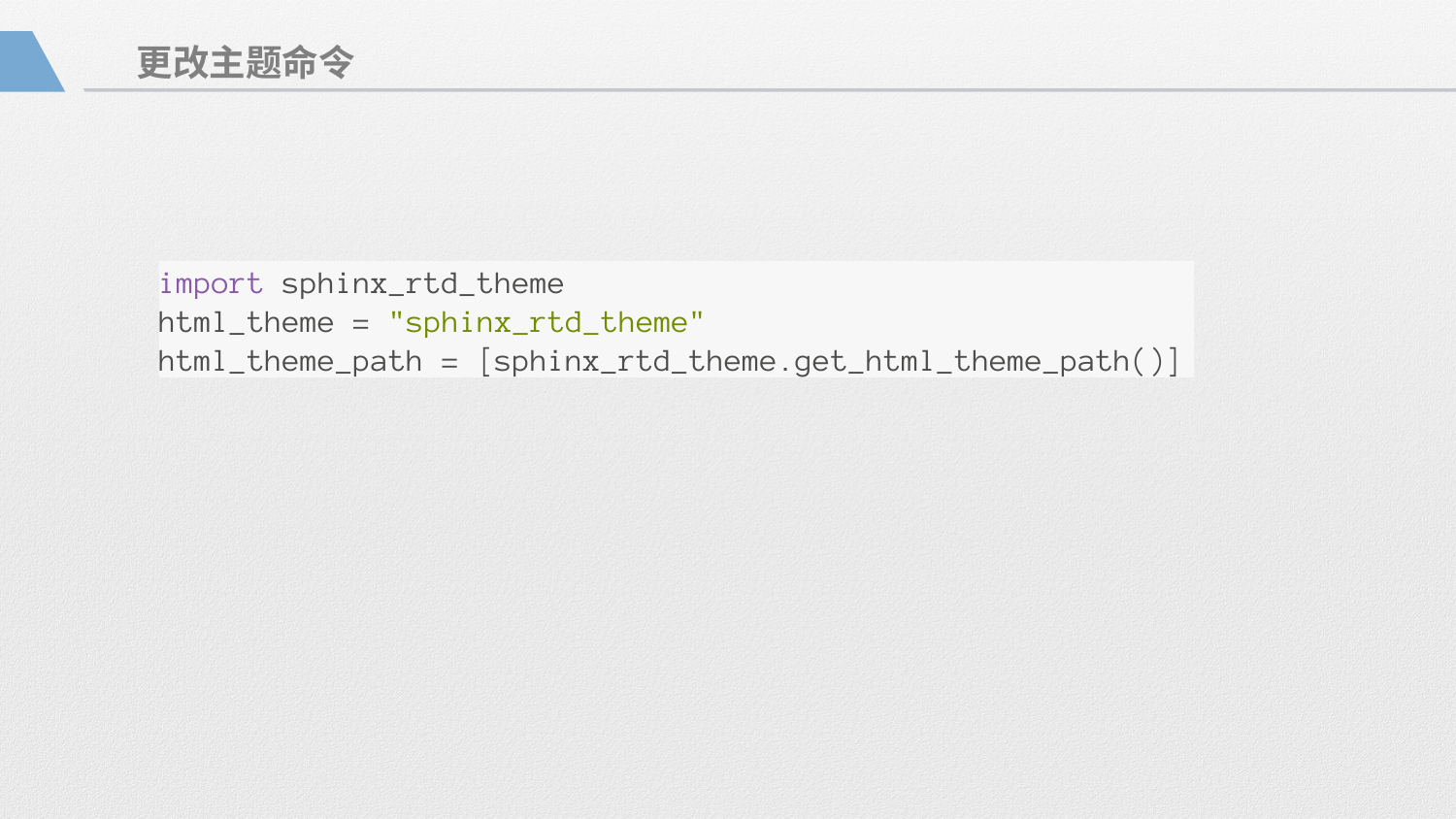

更改主题命令
import sphinx_rtd_theme
html_theme = "sphinx_rtd_theme"
html_theme_path = [sphinx_rtd_theme.get_html_theme_path()]